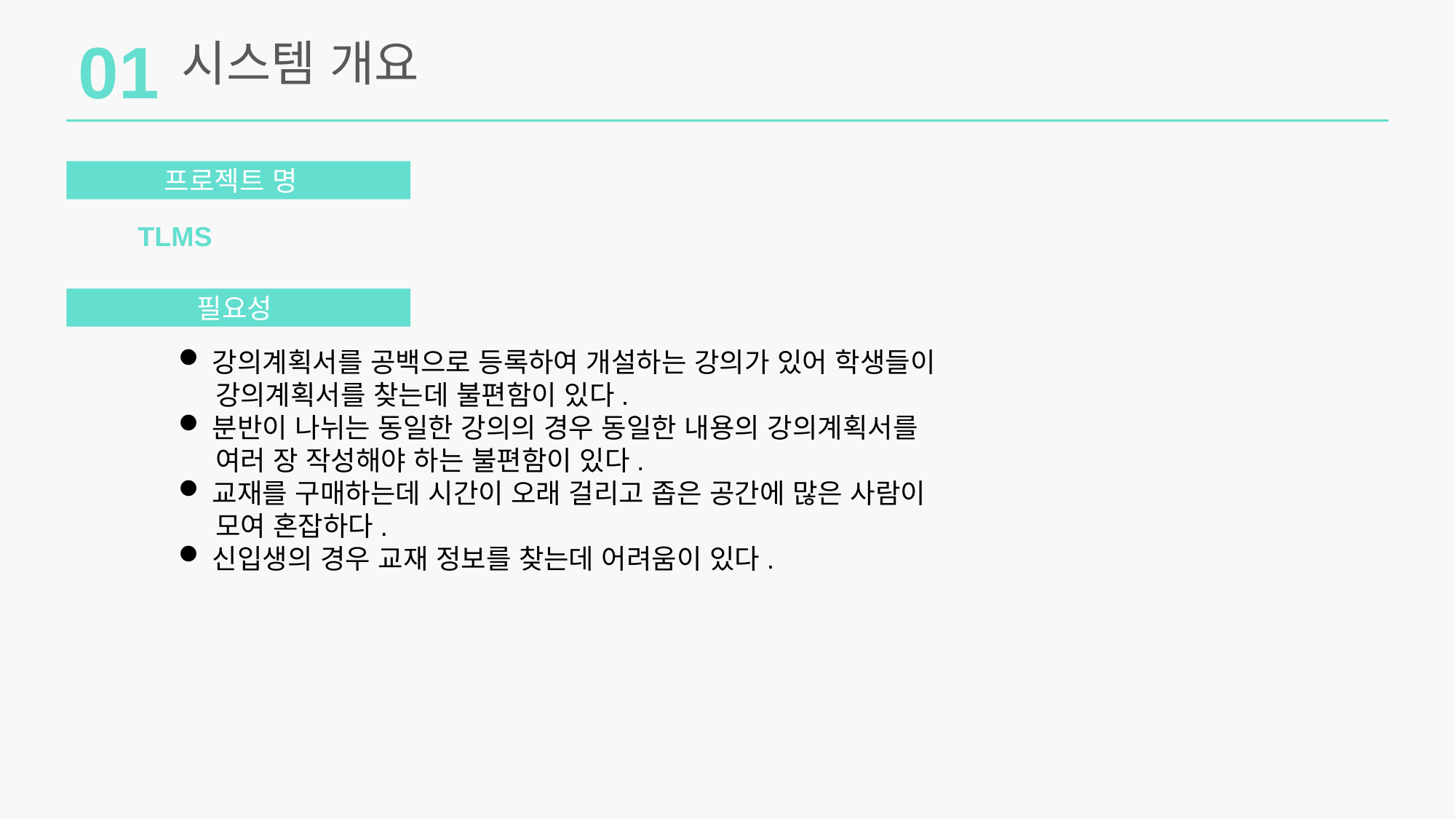

01
시스템 개요

프로젝트 명
TLMS
필요성
강의계획서를 공백으로 등록하여 개설하는 강의가 있어 학생들이
    강의계획서를 찾는데 불편함이 있다.
분반이 나뉘는 동일한 강의의 경우 동일한 내용의 강의계획서를
    여러 장 작성해야 하는 불편함이 있다.
교재를 구매하는데 시간이 오래 걸리고 좁은 공간에 많은 사람이
    모여 혼잡하다.
신입생의 경우 교재 정보를 찾는데 어려움이 있다.